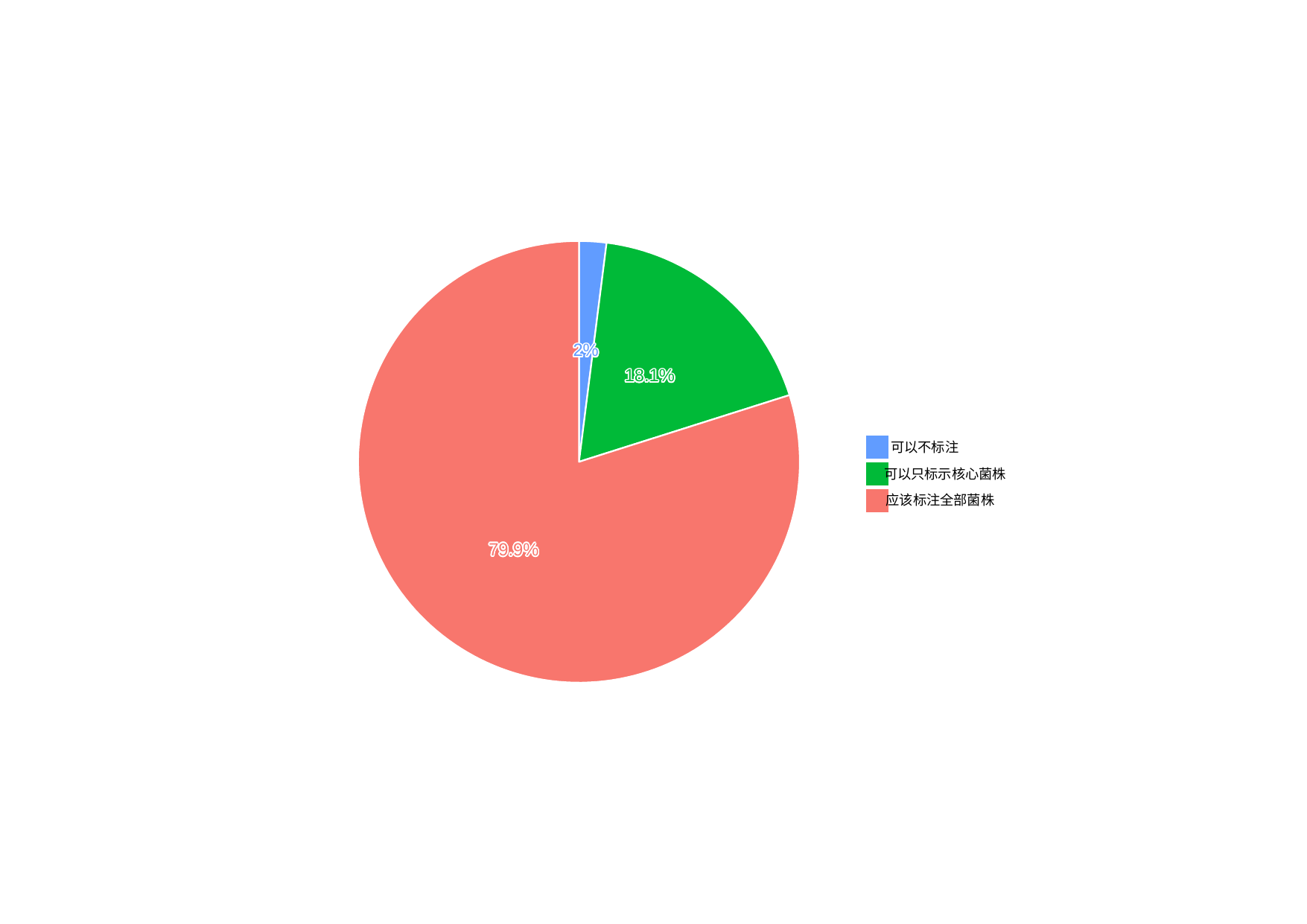

2%
2%
2%
2%
2%
2%
2%
2%
2%
2%
2%
2%
2%
2%
2%
2%
2%
18.1%
18.1%
18.1%
18.1%
18.1%
18.1%
18.1%
18.1%
18.1%
18.1%
18.1%
18.1%
18.1%
18.1%
18.1%
18.1%
18.1%

可以不标注

可以只标示核心菌株

应该标注全部菌株
79.9%
79.9%
79.9%
79.9%
79.9%
79.9%
79.9%
79.9%
79.9%
79.9%
79.9%
79.9%
79.9%
79.9%
79.9%
79.9%
79.9%